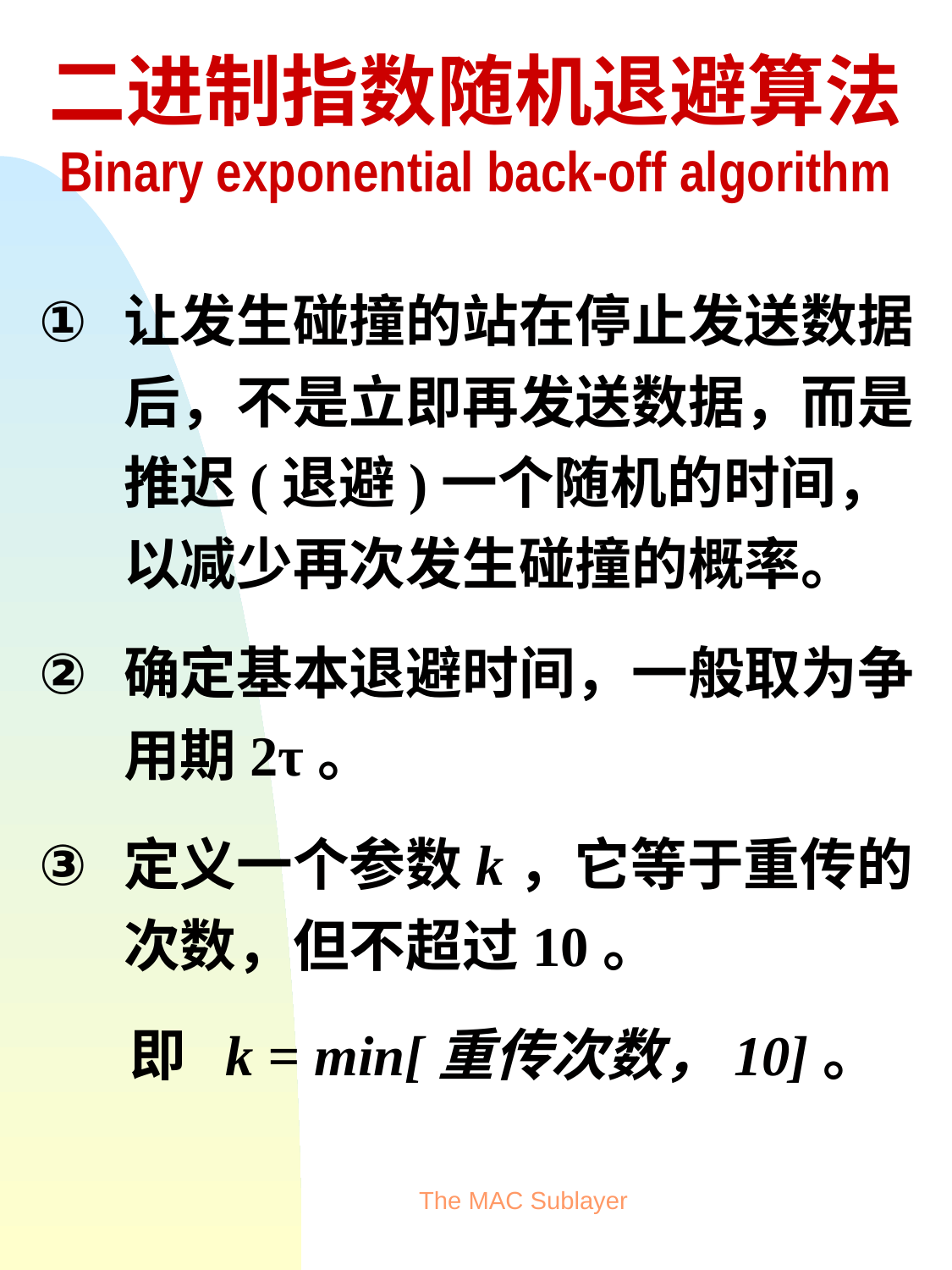

# 二进制指数随机退避算法 Binary exponential back-off algorithm
让发生碰撞的站在停止发送数据后，不是立即再发送数据，而是推迟(退避)一个随机的时间，以减少再次发生碰撞的概率。
确定基本退避时间，一般取为争用期2τ。
定义一个参数k，它等于重传的次数，但不超过10。
      即  k = min[重传次数，10]。

The MAC Sublayer
34